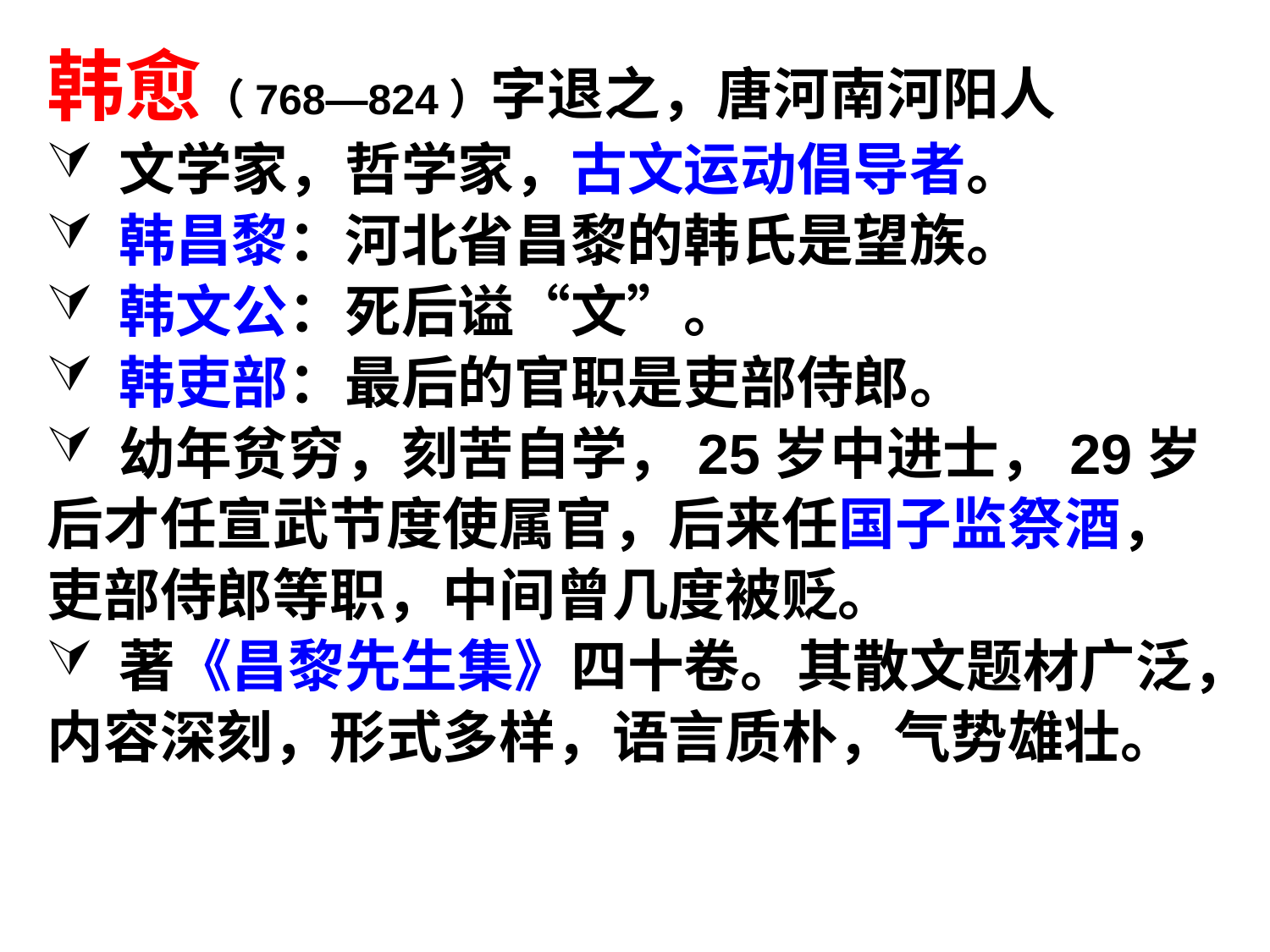

韩愈（768—824）字退之，唐河南河阳人
 文学家，哲学家，古文运动倡导者。
 韩昌黎：河北省昌黎的韩氏是望族。
 韩文公：死后谥“文”。
 韩吏部：最后的官职是吏部侍郎。
 幼年贫穷，刻苦自学，25岁中进士，29岁后才任宣武节度使属官，后来任国子监祭酒，吏部侍郎等职，中间曾几度被贬。
 著《昌黎先生集》四十卷。其散文题材广泛，内容深刻，形式多样，语言质朴，气势雄壮。